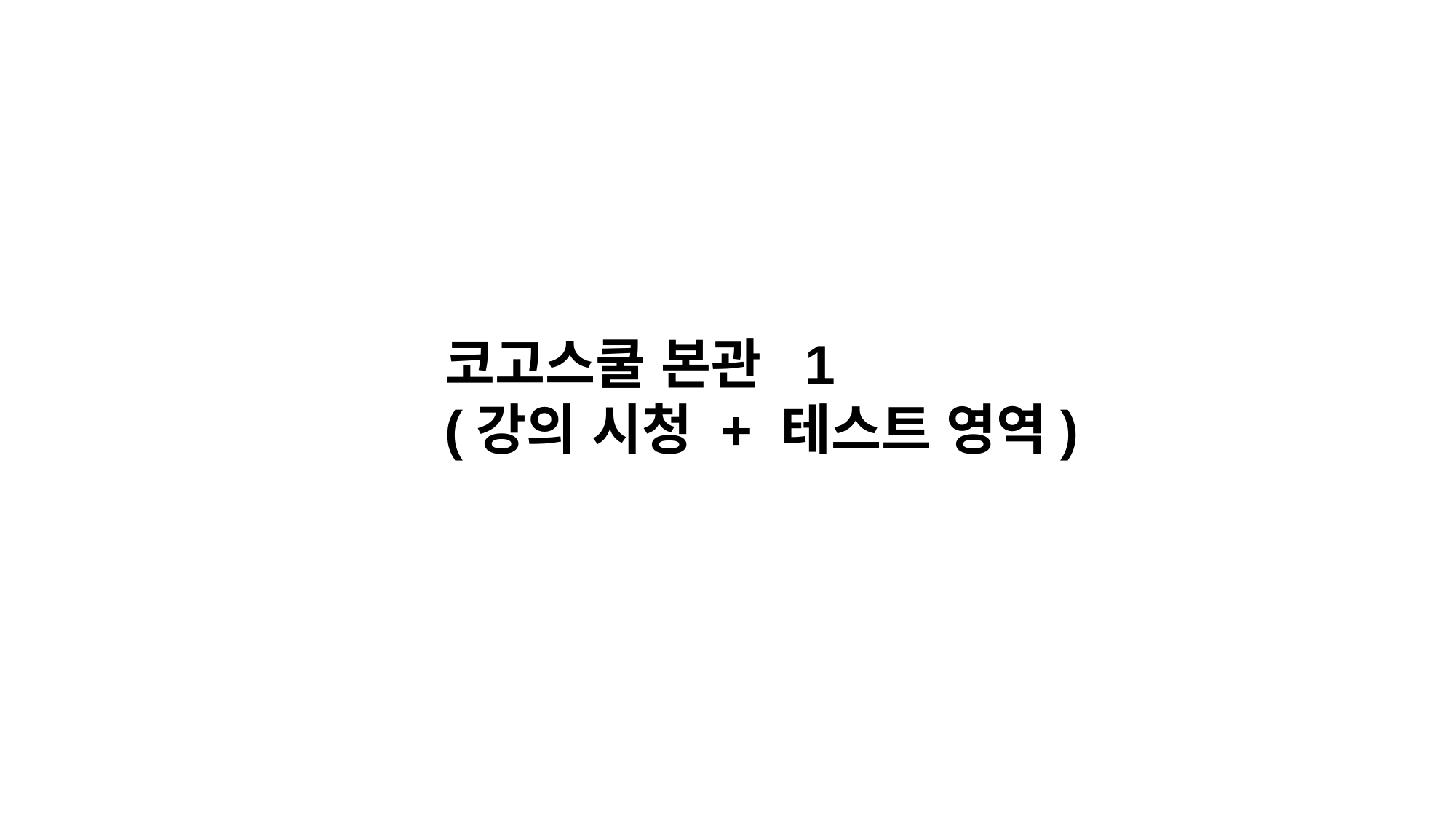

#

코고스쿨 본관  1
(강의 시청 + 테스트 영역)